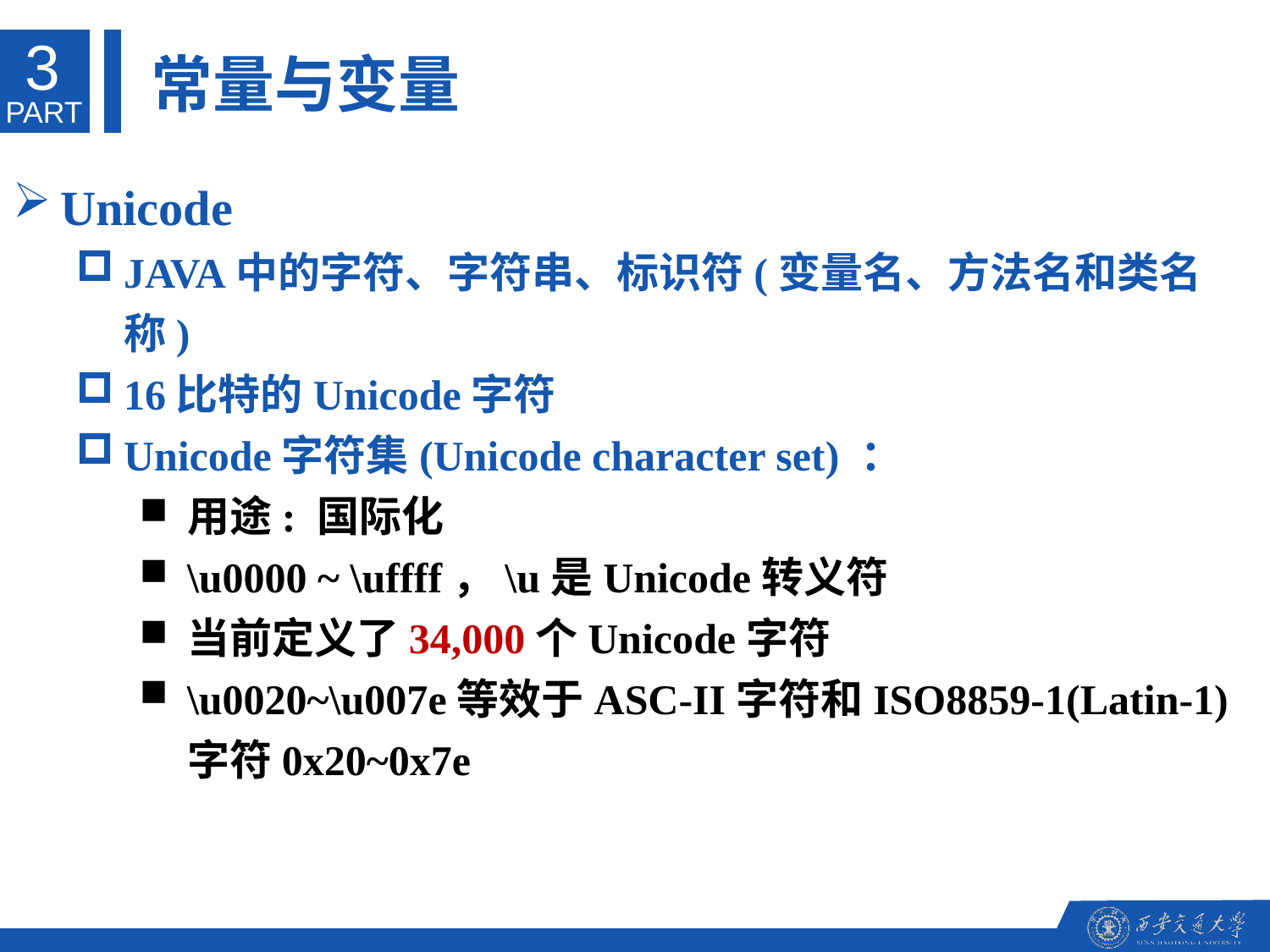

3
常量与变量
PART
Unicode
JAVA中的字符、字符串、标识符(变量名、方法名和类名称)
16比特的Unicode字符
Unicode字符集(Unicode character set) ：
用途: 国际化
\u0000 ~ \uffff，\u是Unicode转义符
当前定义了34,000个Unicode字符
\u0020~\u007e等效于ASC-II字符和ISO8859-1(Latin-1)字符0x20~0x7e